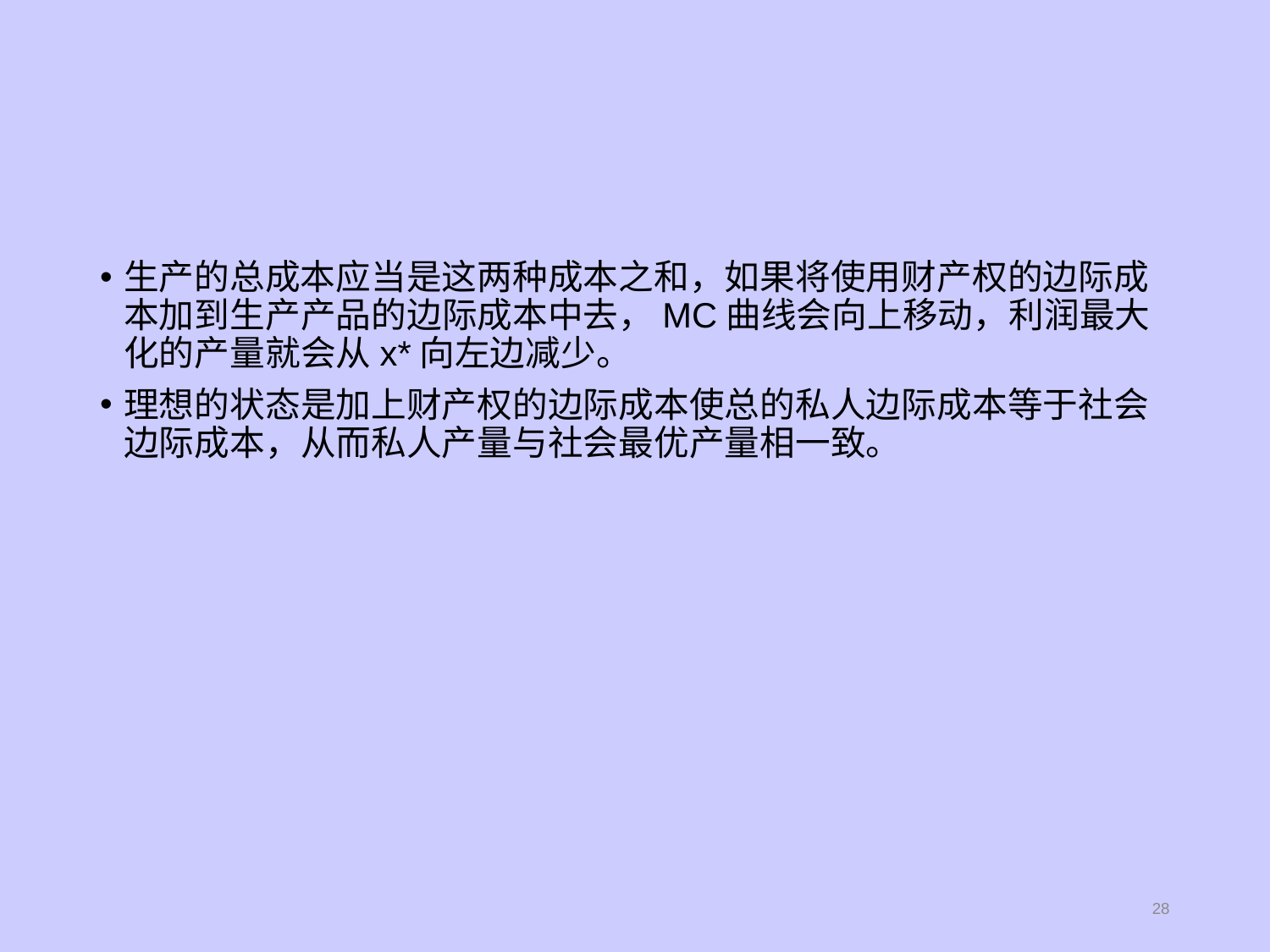

#
生产的总成本应当是这两种成本之和，如果将使用财产权的边际成本加到生产产品的边际成本中去，MC曲线会向上移动，利润最大化的产量就会从x*向左边减少。
理想的状态是加上财产权的边际成本使总的私人边际成本等于社会边际成本，从而私人产量与社会最优产量相一致。
28